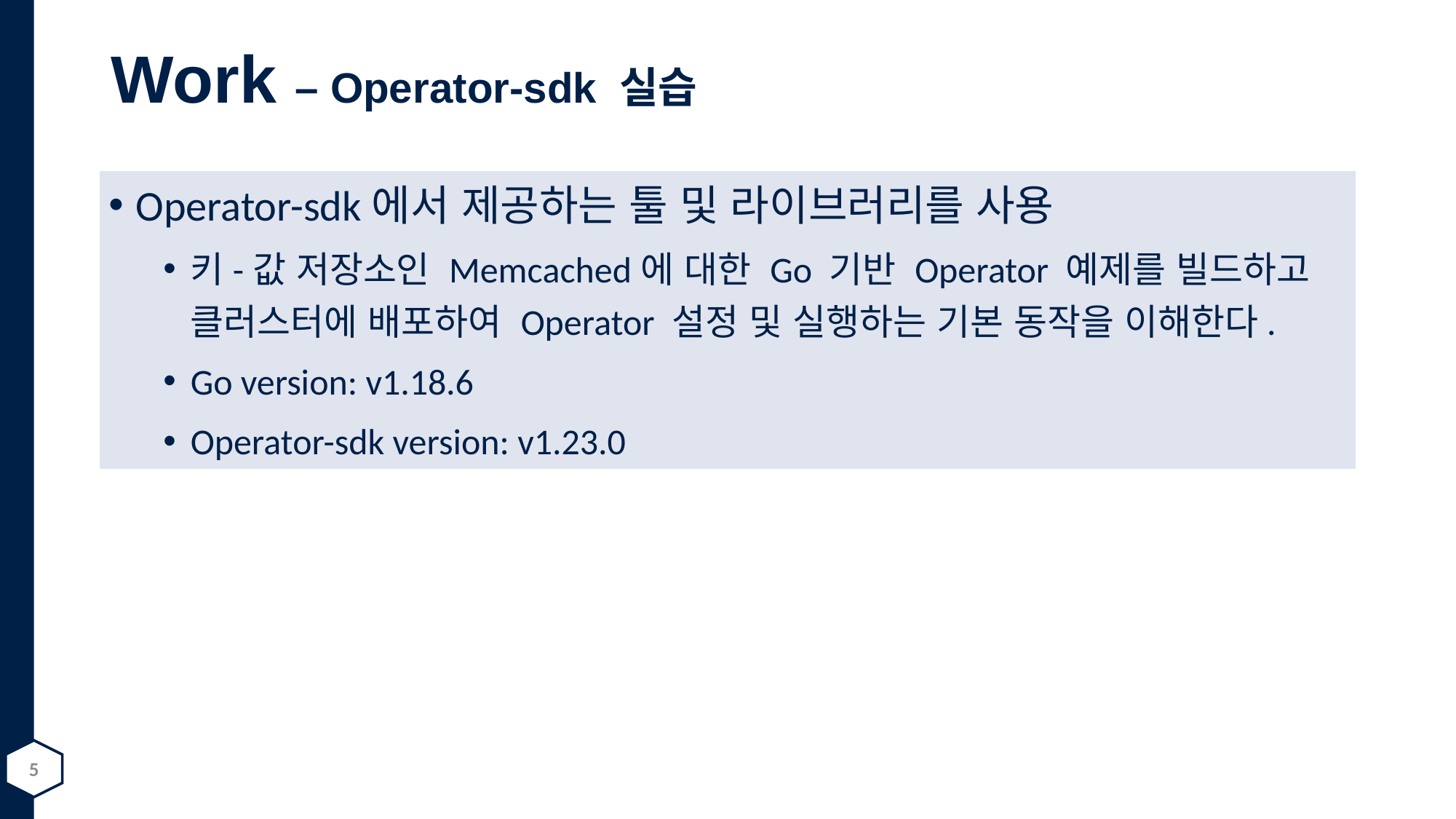

# Work – Operator-sdk 실습
Operator-sdk에서 제공하는 툴 및 라이브러리를 사용
키-값 저장소인 Memcached에 대한 Go 기반 Operator 예제를 빌드하고 클러스터에 배포하여 Operator 설정 및 실행하는 기본 동작을 이해한다.
Go version: v1.18.6
Operator-sdk version: v1.23.0

5